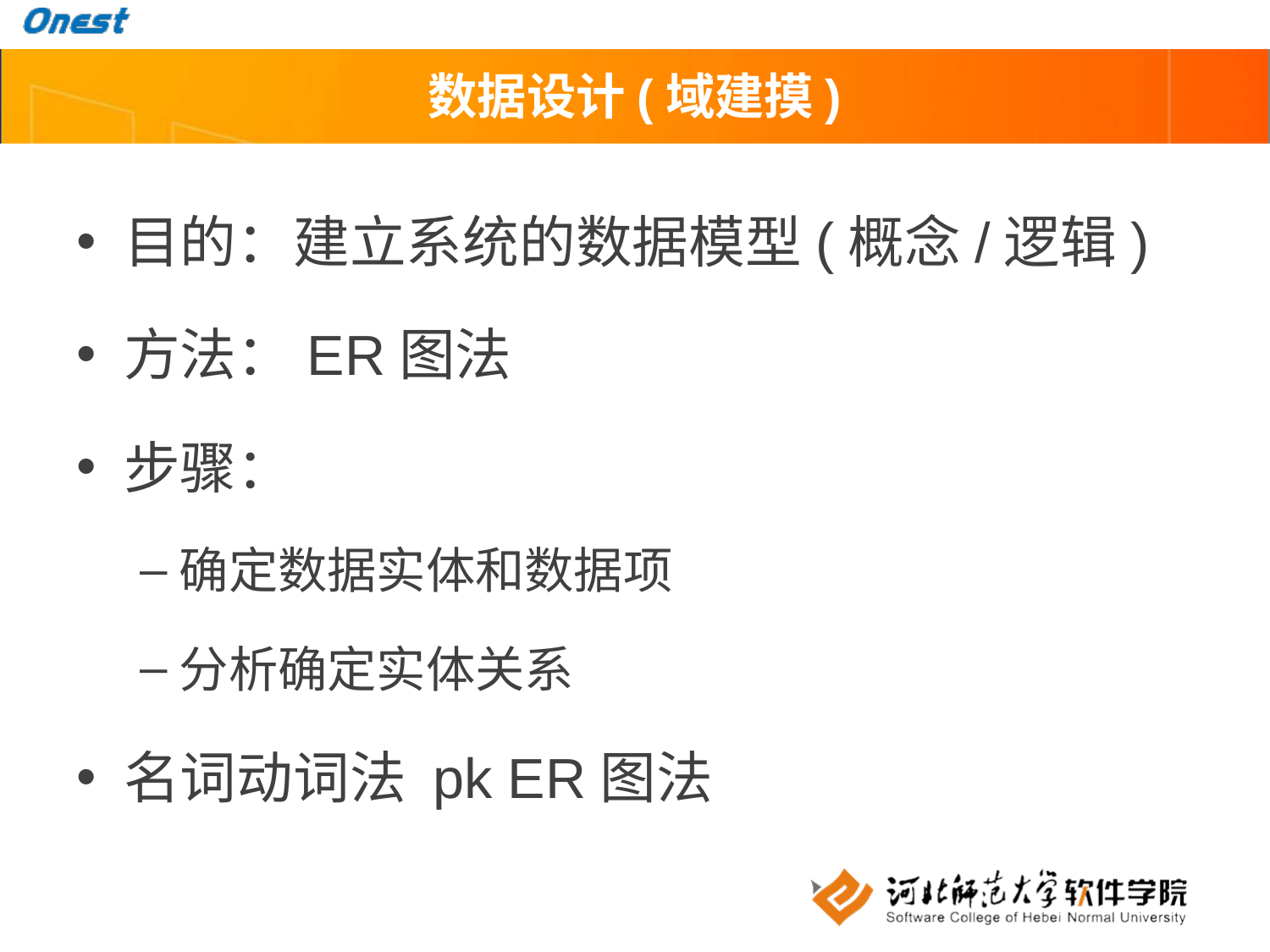

# 数据设计(域建摸)
目的：建立系统的数据模型(概念/逻辑)
方法：ER图法
步骤：
确定数据实体和数据项
分析确定实体关系
名词动词法 pk ER图法